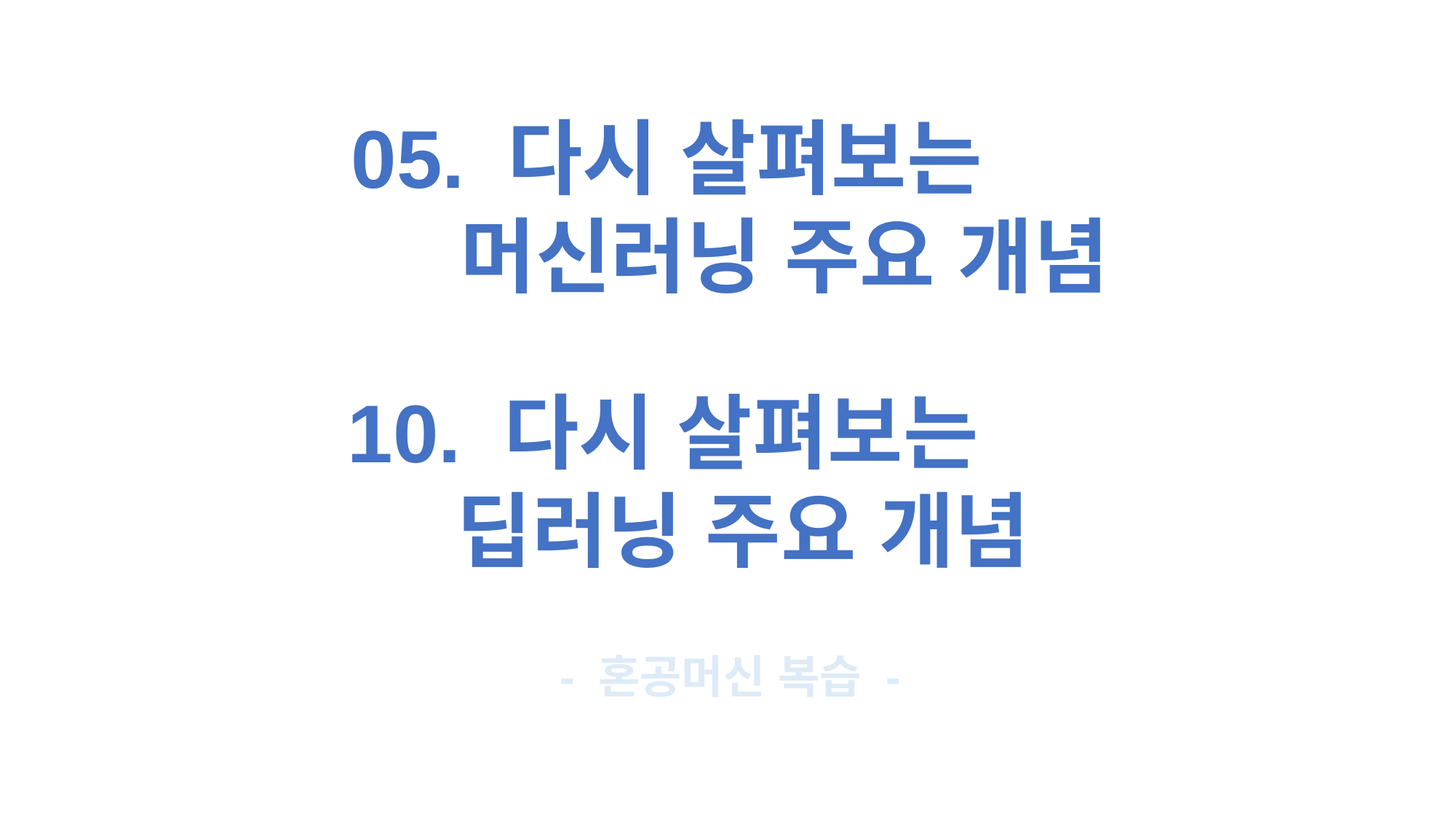

05. 다시 살펴보는
	머신러닝 주요 개념
10. 다시 살펴보는
	딥러닝 주요 개념
- 혼공머신 복습 -